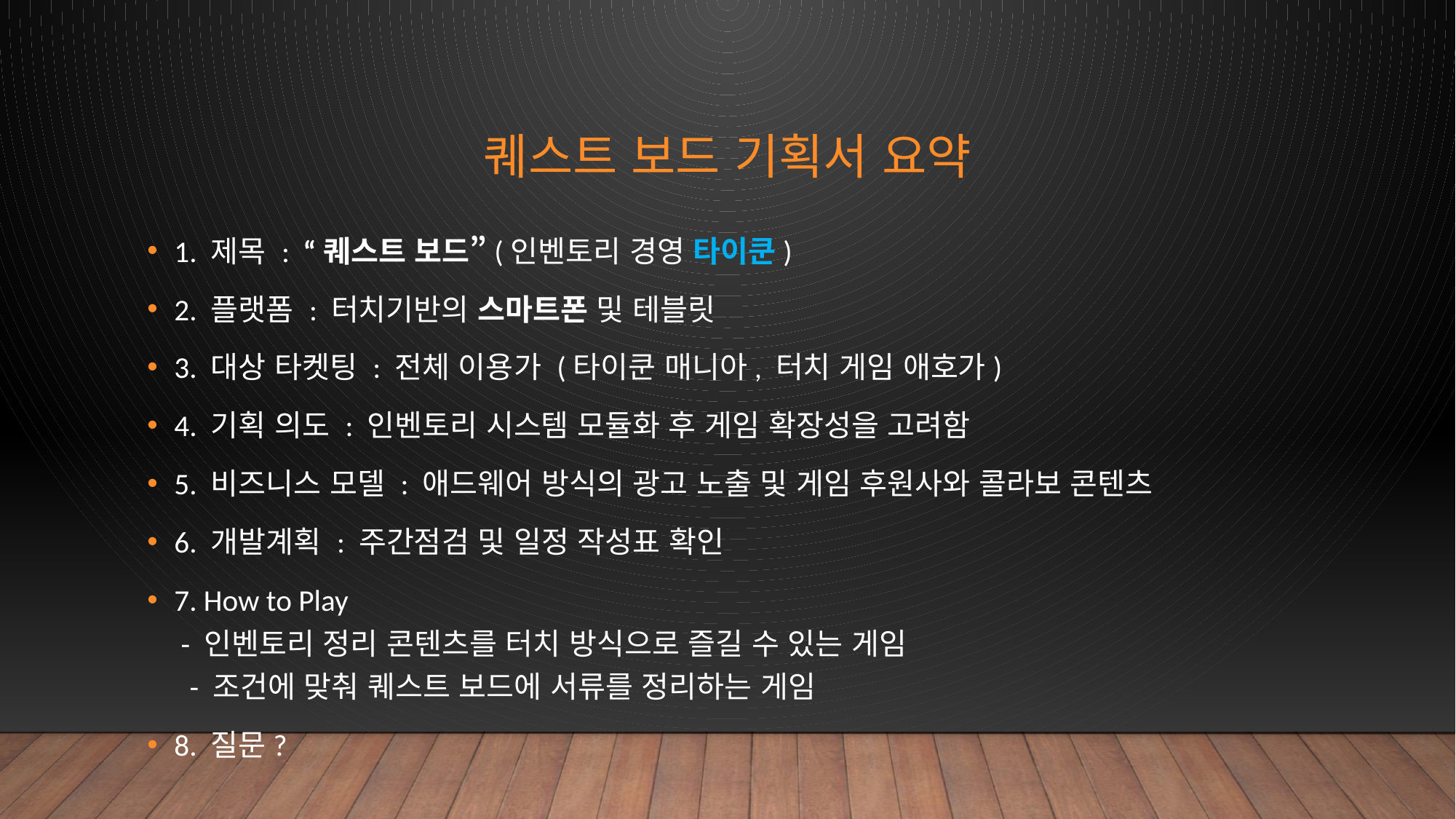

# 퀘스트 보드 기획서 요약
1. 제목 :  “퀘스트 보드”(인벤토리 경영 타이쿤)
2. 플랫폼 : 터치기반의 스마트폰 및 테블릿
3. 대상 타켓팅 : 전체 이용가 (타이쿤 매니아, 터치 게임 애호가)
4. 기획 의도 : 인벤토리 시스템 모듈화 후 게임 확장성을 고려함
5. 비즈니스 모델 : 애드웨어 방식의 광고 노출 및 게임 후원사와 콜라보 콘텐츠
6. 개발계획 : 주간점검 및 일정 작성표 확인
7. How to Play
 - 인벤토리 정리 콘텐츠를 터치 방식으로 즐길 수 있는 게임
 - 조건에 맞춰 퀘스트 보드에 서류를 정리하는 게임
8. 질문?